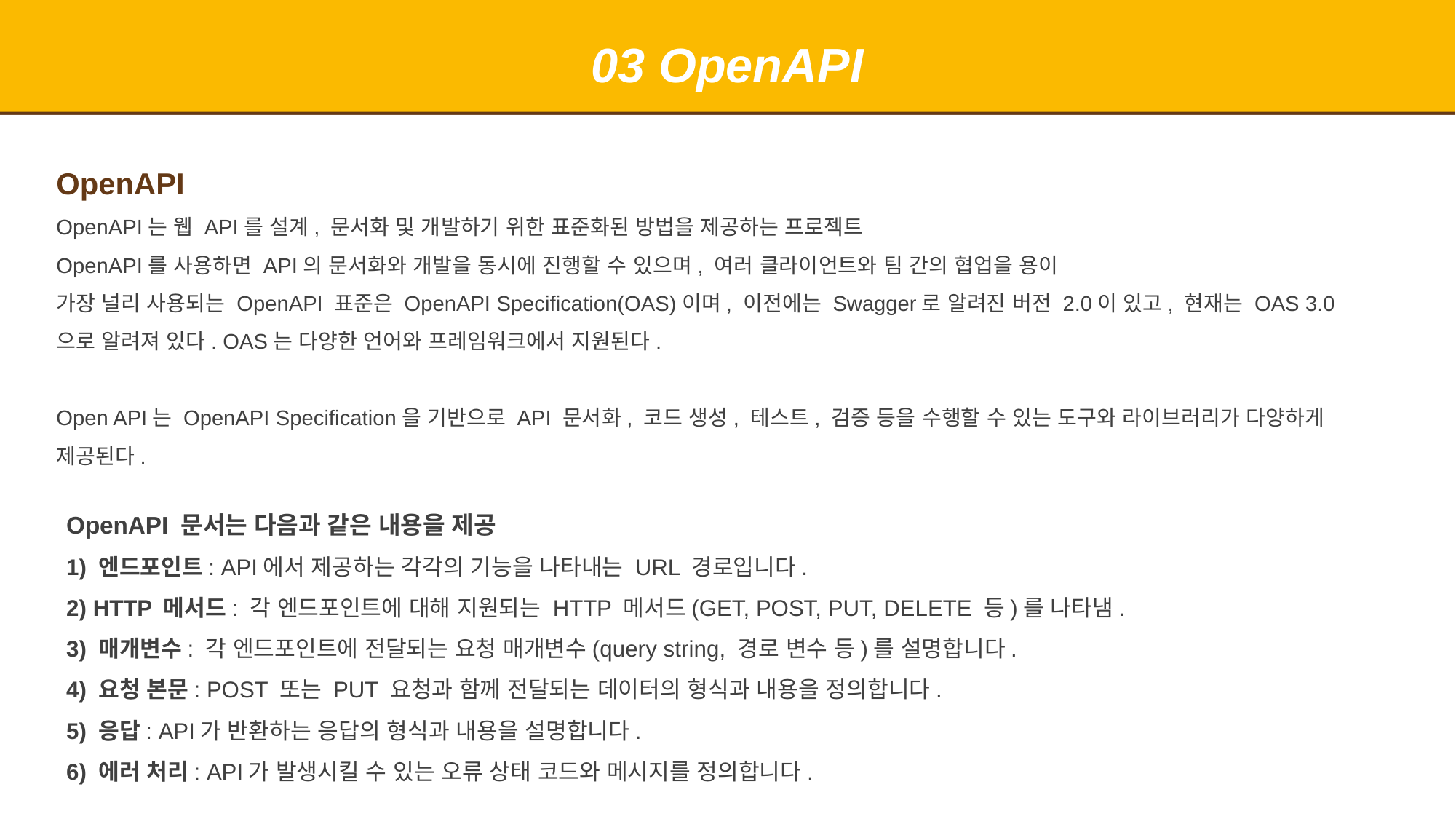

03 OpenAPI
OpenAPI
OpenAPI는 웹 API를 설계, 문서화 및 개발하기 위한 표준화된 방법을 제공하는 프로젝트
OpenAPI를 사용하면 API의 문서화와 개발을 동시에 진행할 수 있으며, 여러 클라이언트와 팀 간의 협업을 용이
가장 널리 사용되는 OpenAPI 표준은 OpenAPI Specification(OAS)이며, 이전에는 Swagger로 알려진 버전 2.0이 있고, 현재는 OAS 3.0으로 알려져 있다. OAS는 다양한 언어와 프레임워크에서 지원된다.

Open API는 OpenAPI Specification을 기반으로 API 문서화, 코드 생성, 테스트, 검증 등을 수행할 수 있는 도구와 라이브러리가 다양하게 제공된다.
OpenAPI 문서는 다음과 같은 내용을 제공
1) 엔드포인트: API에서 제공하는 각각의 기능을 나타내는 URL 경로입니다.
2) HTTP 메서드: 각 엔드포인트에 대해 지원되는 HTTP 메서드(GET, POST, PUT, DELETE 등)를 나타냄.
3) 매개변수: 각 엔드포인트에 전달되는 요청 매개변수(query string, 경로 변수 등)를 설명합니다.
4) 요청 본문: POST 또는 PUT 요청과 함께 전달되는 데이터의 형식과 내용을 정의합니다.
5) 응답: API가 반환하는 응답의 형식과 내용을 설명합니다.
6) 에러 처리: API가 발생시킬 수 있는 오류 상태 코드와 메시지를 정의합니다.